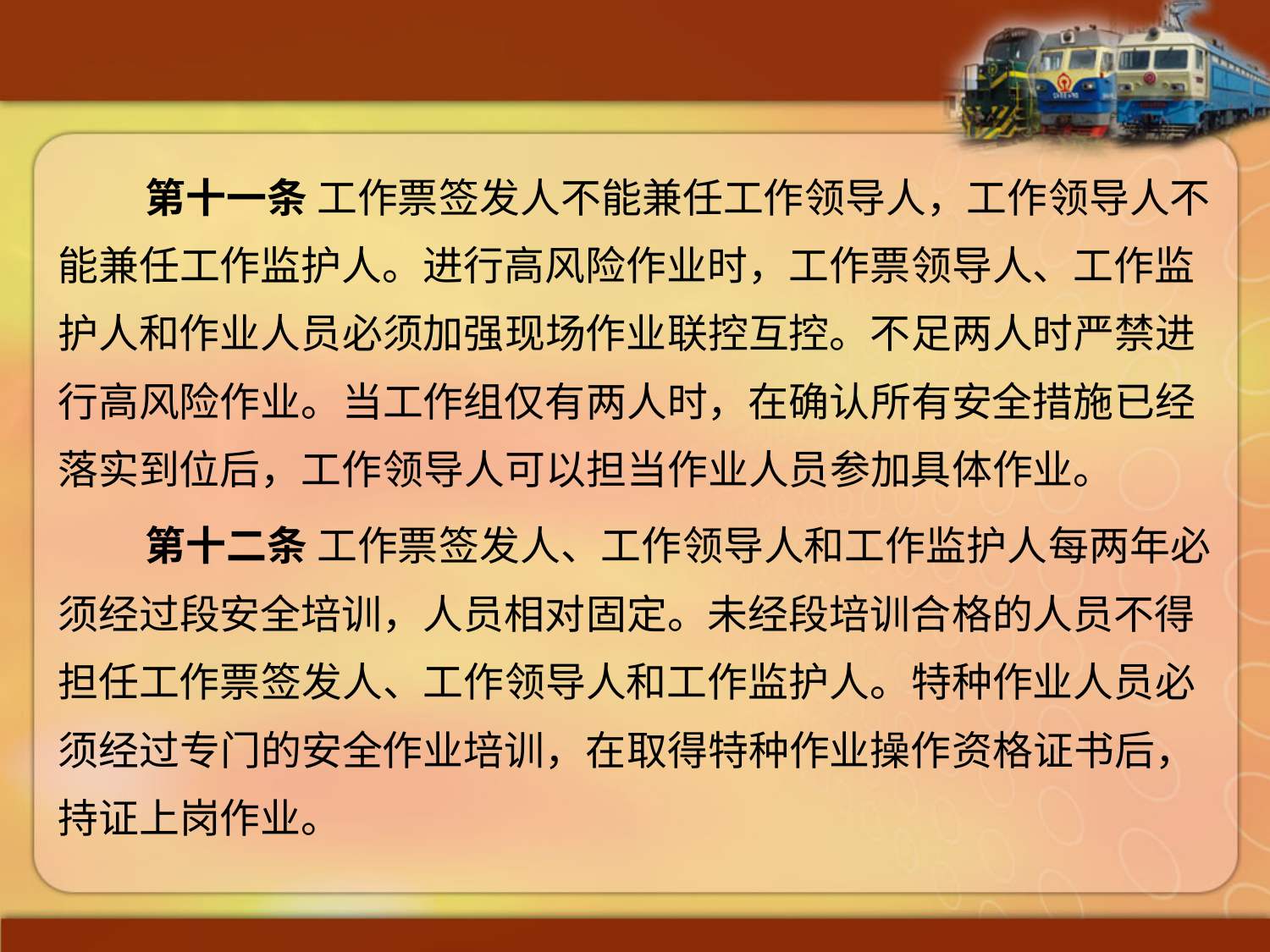

#
第十一条 工作票签发人不能兼任工作领导人，工作领导人不能兼任工作监护人。进行高风险作业时，工作票领导人、工作监护人和作业人员必须加强现场作业联控互控。不足两人时严禁进行高风险作业。当工作组仅有两人时，在确认所有安全措施已经落实到位后，工作领导人可以担当作业人员参加具体作业。
第十二条 工作票签发人、工作领导人和工作监护人每两年必须经过段安全培训，人员相对固定。未经段培训合格的人员不得担任工作票签发人、工作领导人和工作监护人。特种作业人员必须经过专门的安全作业培训，在取得特种作业操作资格证书后，持证上岗作业。